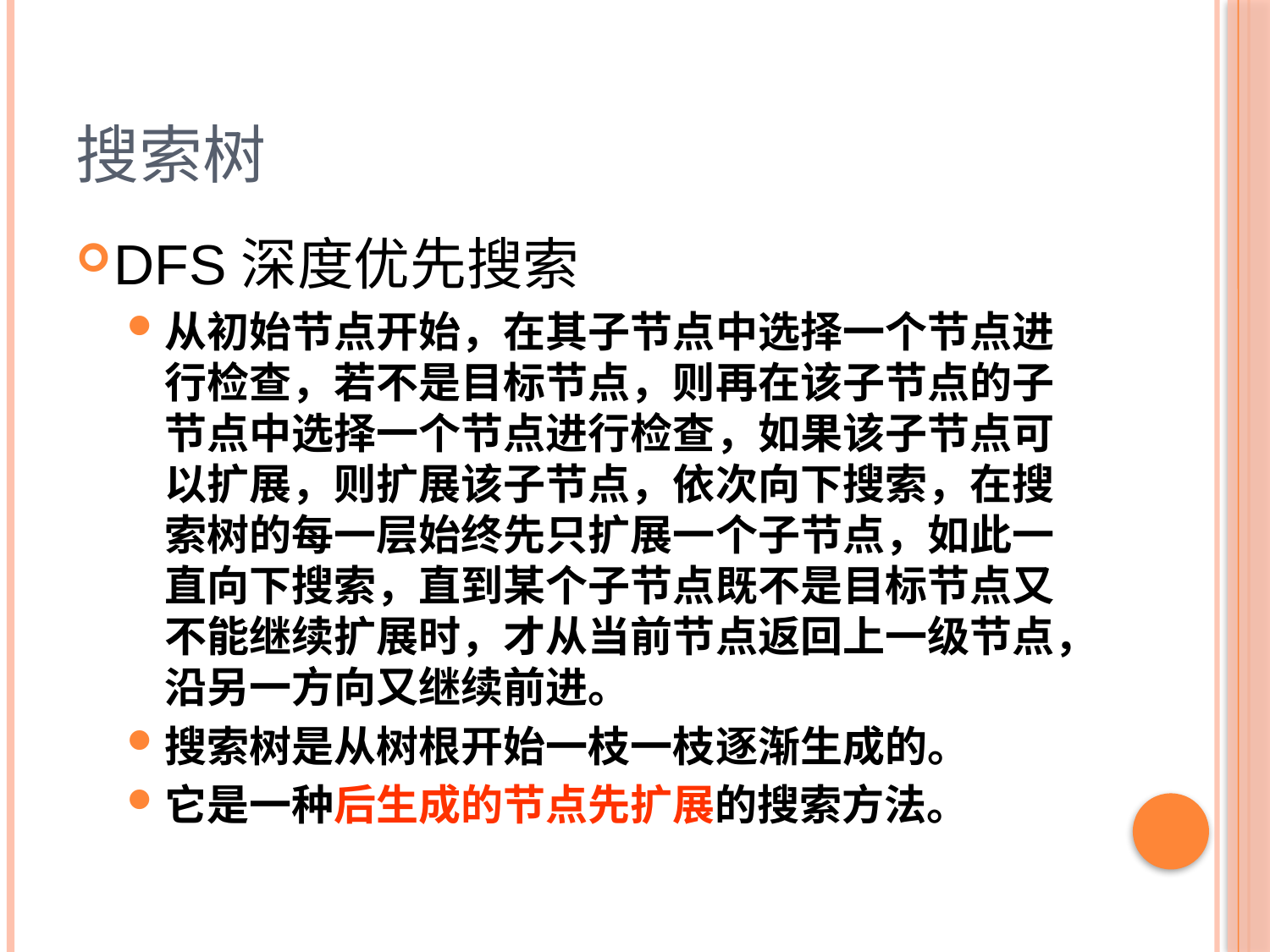

# 搜索树
DFS深度优先搜索
从初始节点开始，在其子节点中选择一个节点进行检查，若不是目标节点，则再在该子节点的子节点中选择一个节点进行检查，如果该子节点可以扩展，则扩展该子节点，依次向下搜索，在搜索树的每一层始终先只扩展一个子节点，如此一直向下搜索，直到某个子节点既不是目标节点又不能继续扩展时，才从当前节点返回上一级节点，沿另一方向又继续前进。
搜索树是从树根开始一枝一枝逐渐生成的。
它是一种后生成的节点先扩展的搜索方法。